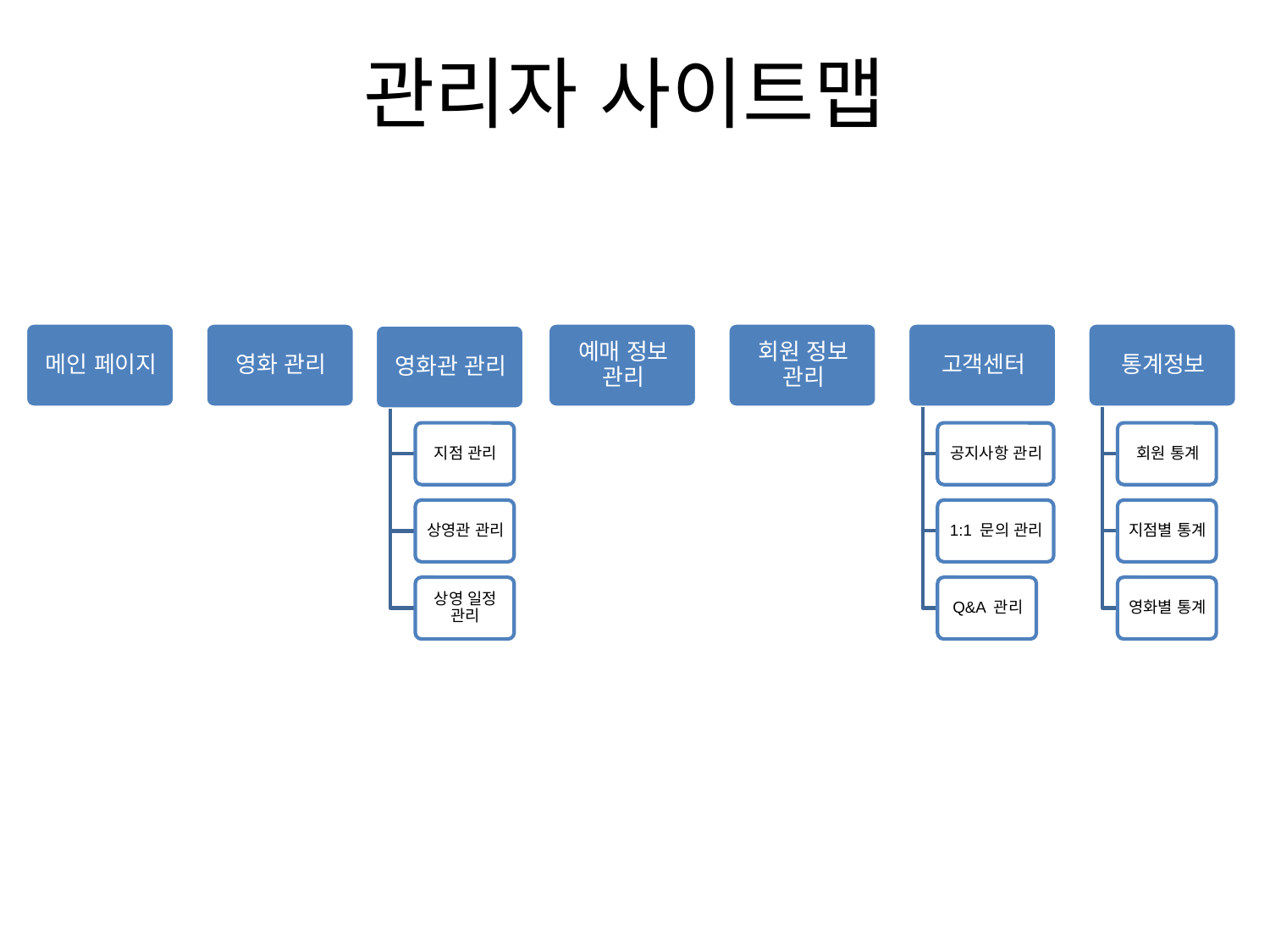

메인 페이지
영화 관리
영화관 관리
지점 관리
상영관 관리
상영 일정 관리
예매 정보 관리
회원 정보 관리
고객센터
공지사항 관리
1:1 문의 관리
Q&A 관리
통계정보
회원 통계
지점별 통계
영화별 통계
# 관리자 사이트맵